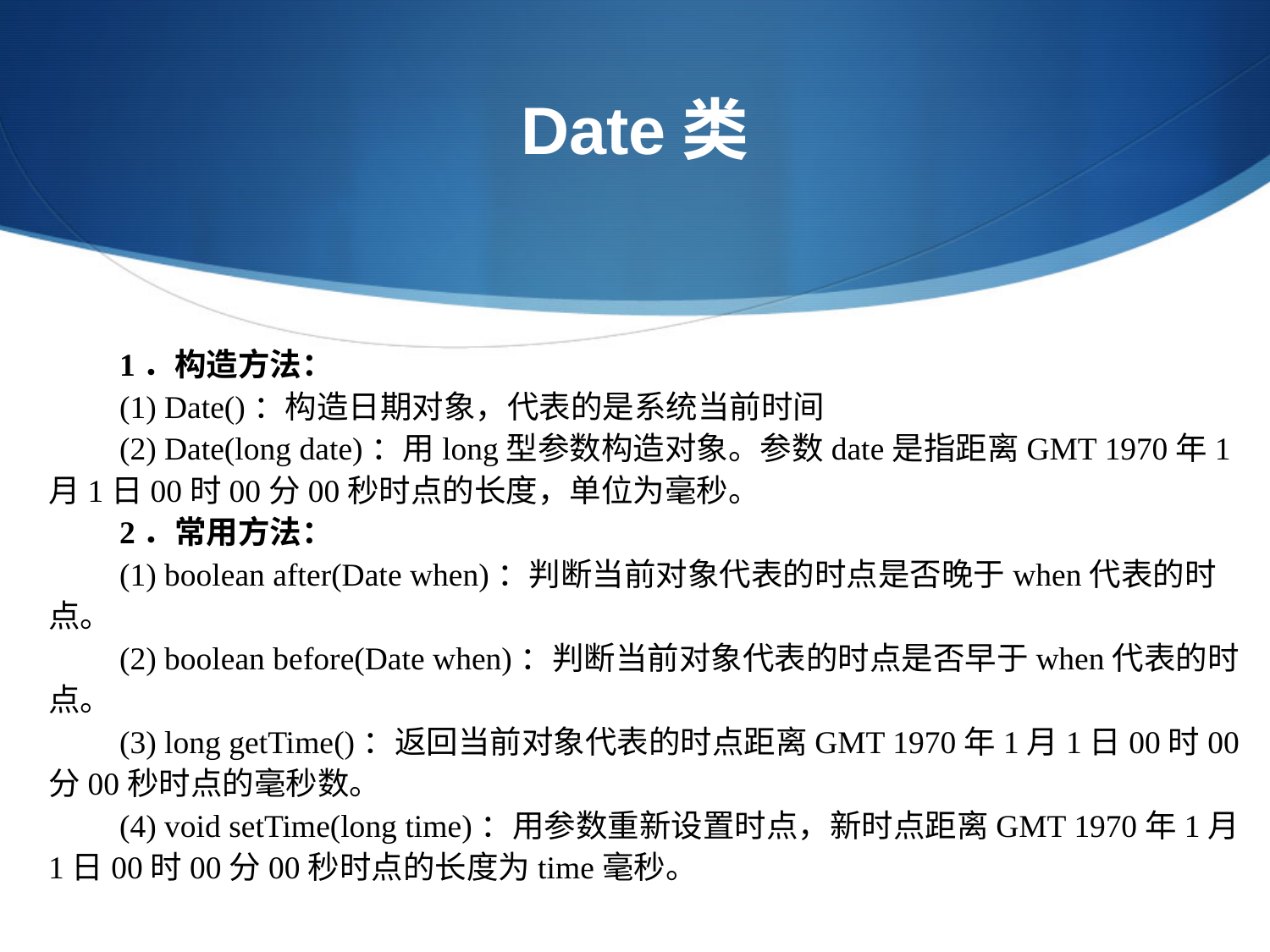

Date类
　　1．构造方法：
　　(1) Date()：构造日期对象，代表的是系统当前时间
　　(2) Date(long date)：用long型参数构造对象。参数date是指距离GMT 1970年1月1日00时00分00秒时点的长度，单位为毫秒。
　　2．常用方法：
　　(1) boolean after(Date when)：判断当前对象代表的时点是否晚于when代表的时点。
　　(2) boolean before(Date when)：判断当前对象代表的时点是否早于when代表的时点。
　　(3) long getTime()：返回当前对象代表的时点距离GMT 1970年1月1日00时00分00秒时点的毫秒数。
　　(4) void setTime(long time)：用参数重新设置时点，新时点距离GMT 1970年1月1日00时00分00秒时点的长度为time毫秒。